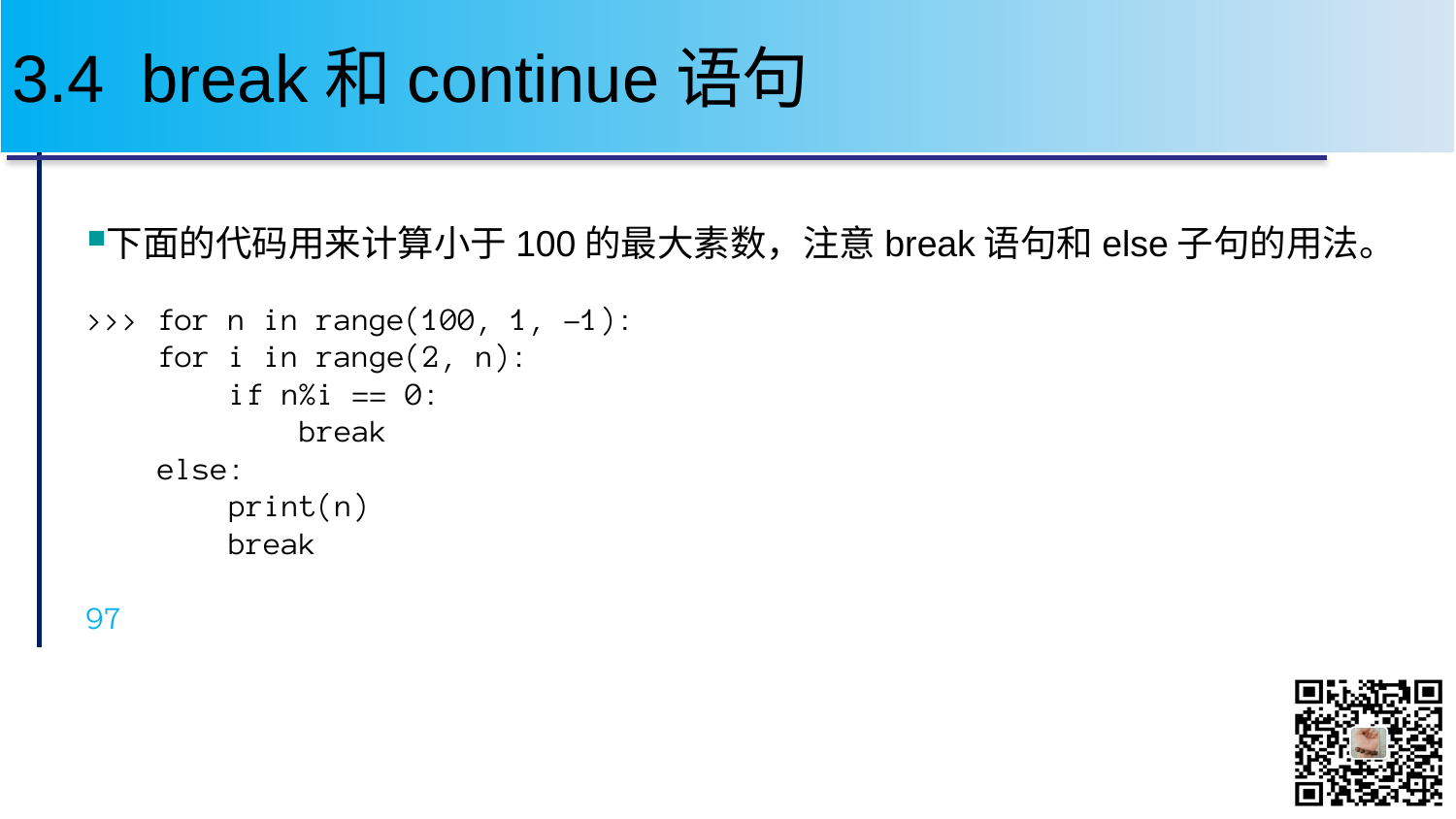

# 3.4  break和continue语句
下面的代码用来计算小于100的最大素数，注意break语句和else子句的用法。

>>> for n in range(100, 1, -1):
    for i in range(2, n):
	        if n%i == 0:
            break
    else:
	        print(n)
        break

97